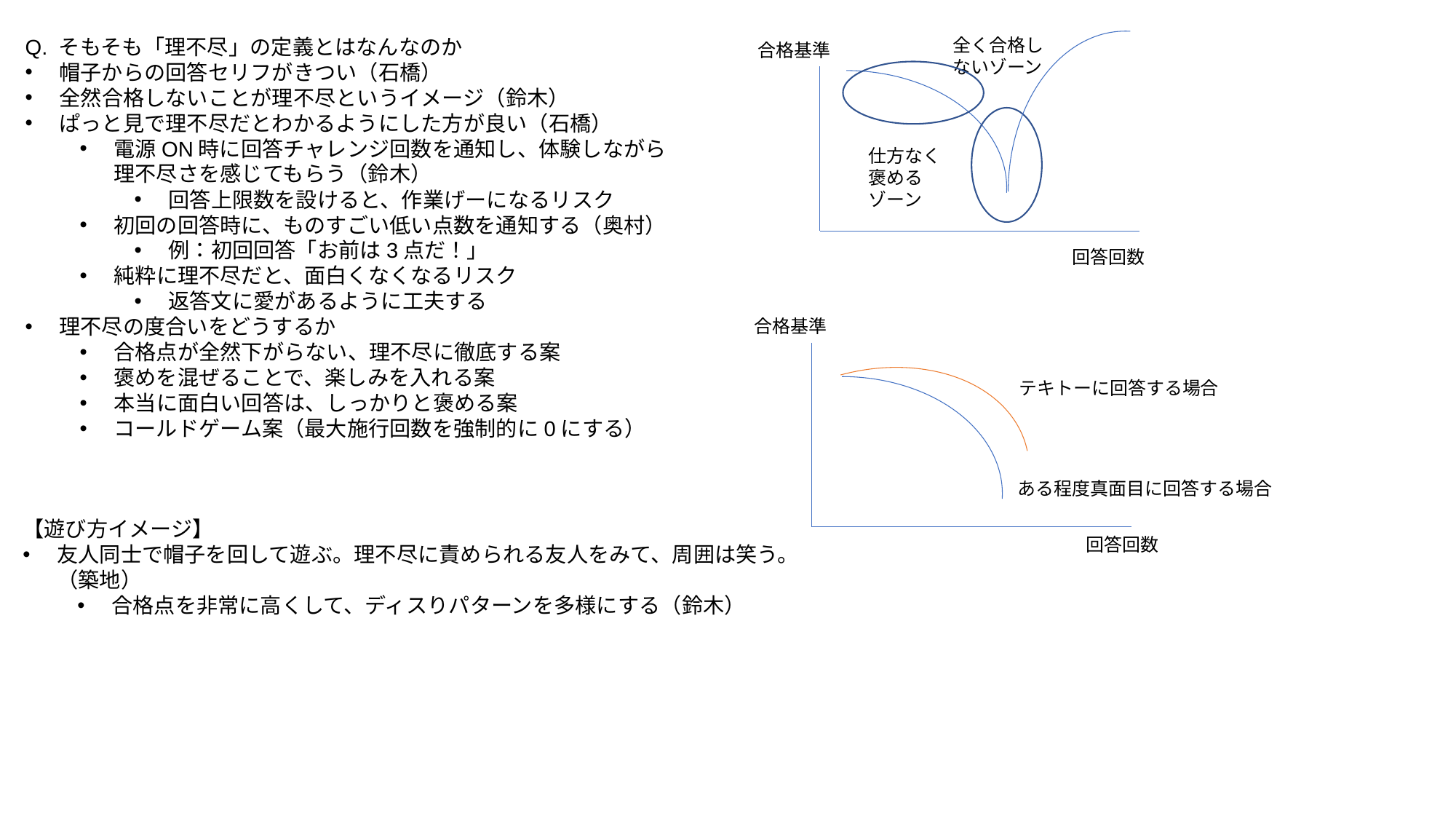

Q. そもそも「理不尽」の定義とはなんなのか
帽子からの回答セリフがきつい（石橋）
全然合格しないことが理不尽というイメージ（鈴木）
ぱっと見で理不尽だとわかるようにした方が良い（石橋）
電源ON時に回答チャレンジ回数を通知し、体験しながら理不尽さを感じてもらう（鈴木）
回答上限数を設けると、作業げーになるリスク
初回の回答時に、ものすごい低い点数を通知する（奥村）
例：初回回答「お前は3点だ！」
純粋に理不尽だと、面白くなくなるリスク
返答文に愛があるように工夫する
理不尽の度合いをどうするか
合格点が全然下がらない、理不尽に徹底する案
褒めを混ぜることで、楽しみを入れる案
本当に面白い回答は、しっかりと褒める案
コールドゲーム案（最大施行回数を強制的に0にする）

全く合格しないゾーン
合格基準

仕方なく褒めるゾーン
回答回数
合格基準

テキトーに回答する場合

ある程度真面目に回答する場合
【遊び方イメージ】
友人同士で帽子を回して遊ぶ。理不尽に責められる友人をみて、周囲は笑う。（築地）
合格点を非常に高くして、ディスりパターンを多様にする（鈴木）
回答回数